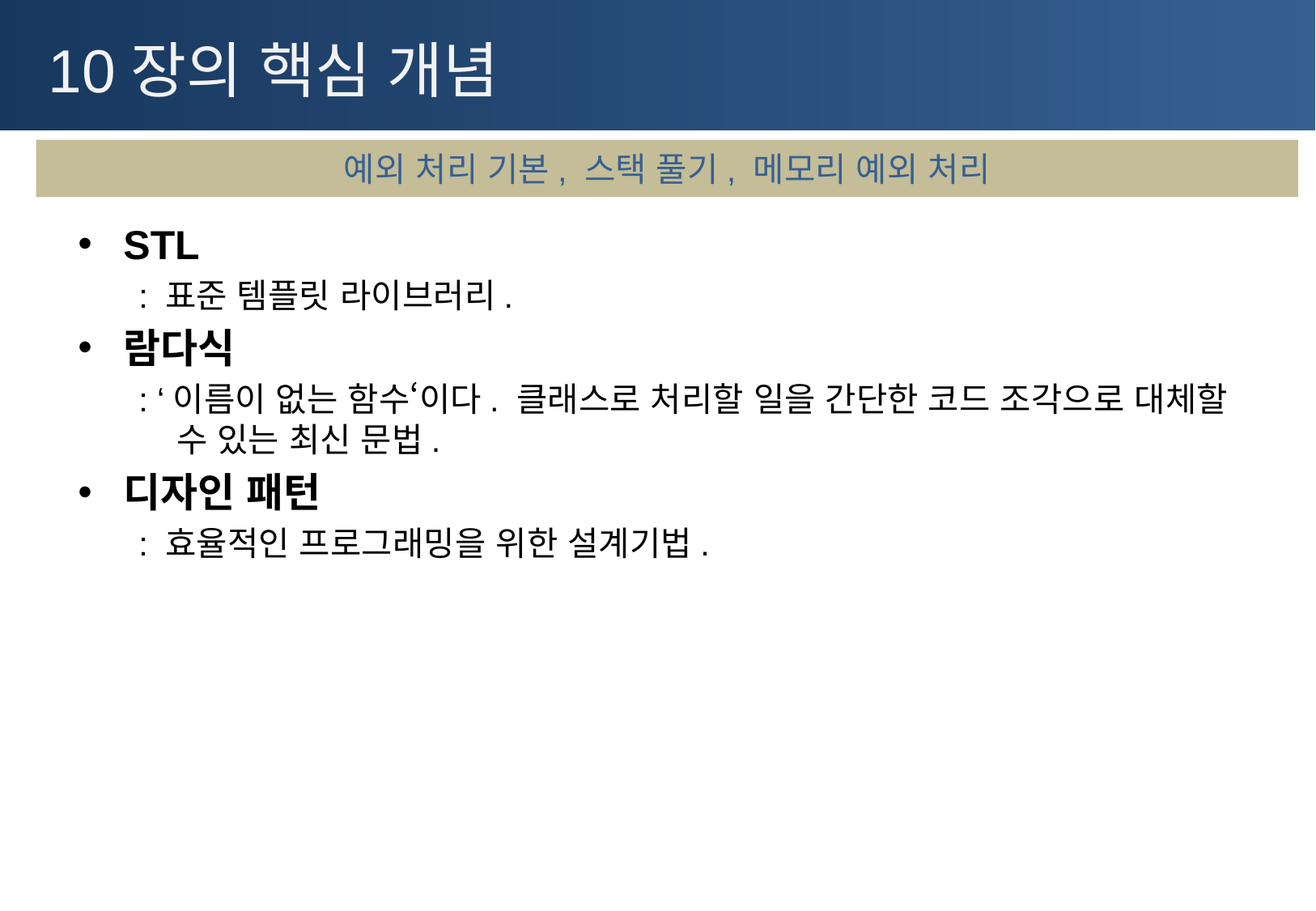

# 10장의 핵심 개념
예외 처리 기본, 스택 풀기, 메모리 예외 처리
STL
: 표준 템플릿 라이브러리.
람다식
: ‘이름이 없는 함수‘이다. 클래스로 처리할 일을 간단한 코드 조각으로 대체할 수 있는 최신 문법.
디자인 패턴
: 효율적인 프로그래밍을 위한 설계기법.